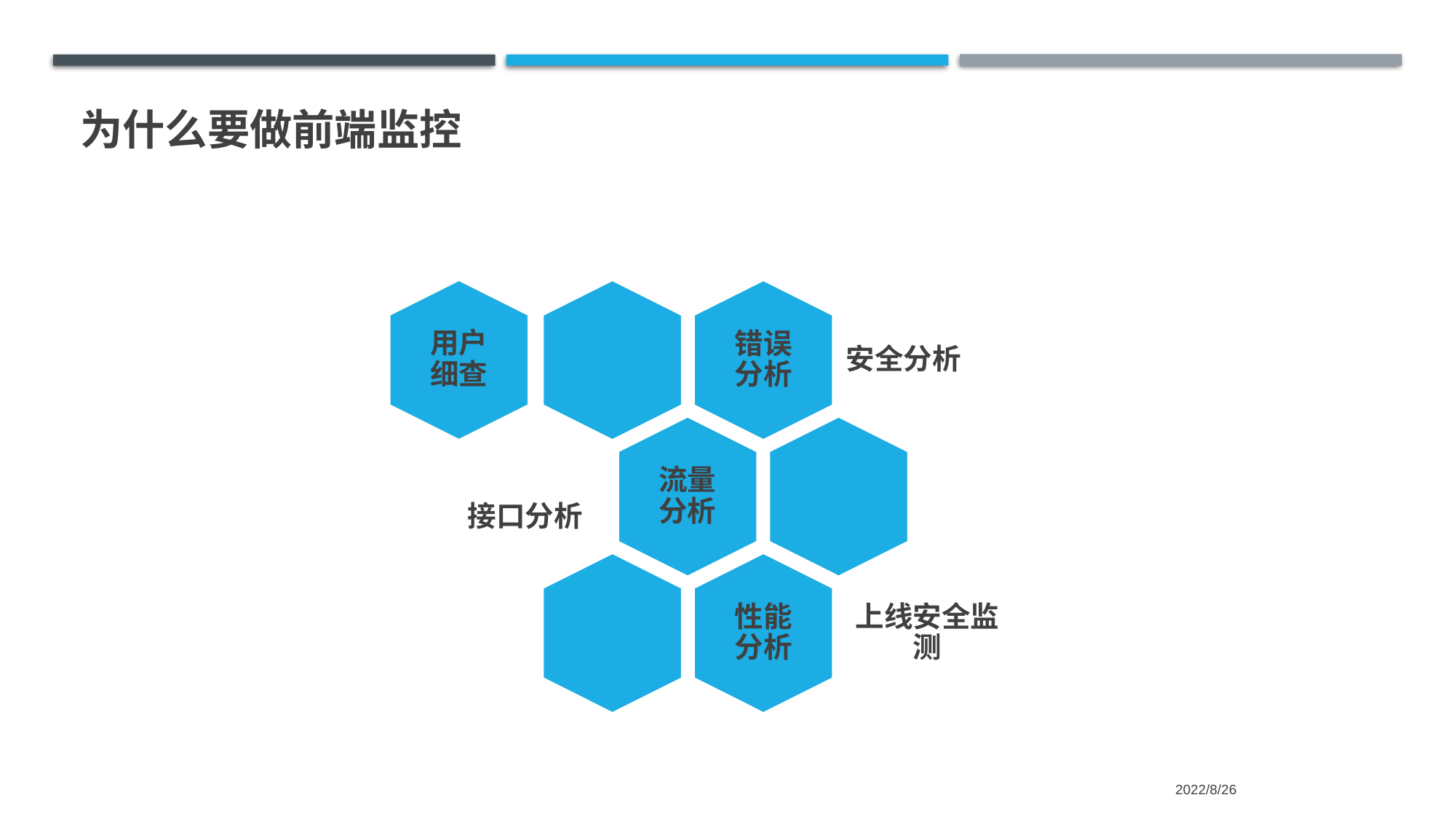

# 为什么要做前端监控
错误分析
安全分析

流量分析

接口分析

性能分析
上线安全监测

用户细查
2022/8/26